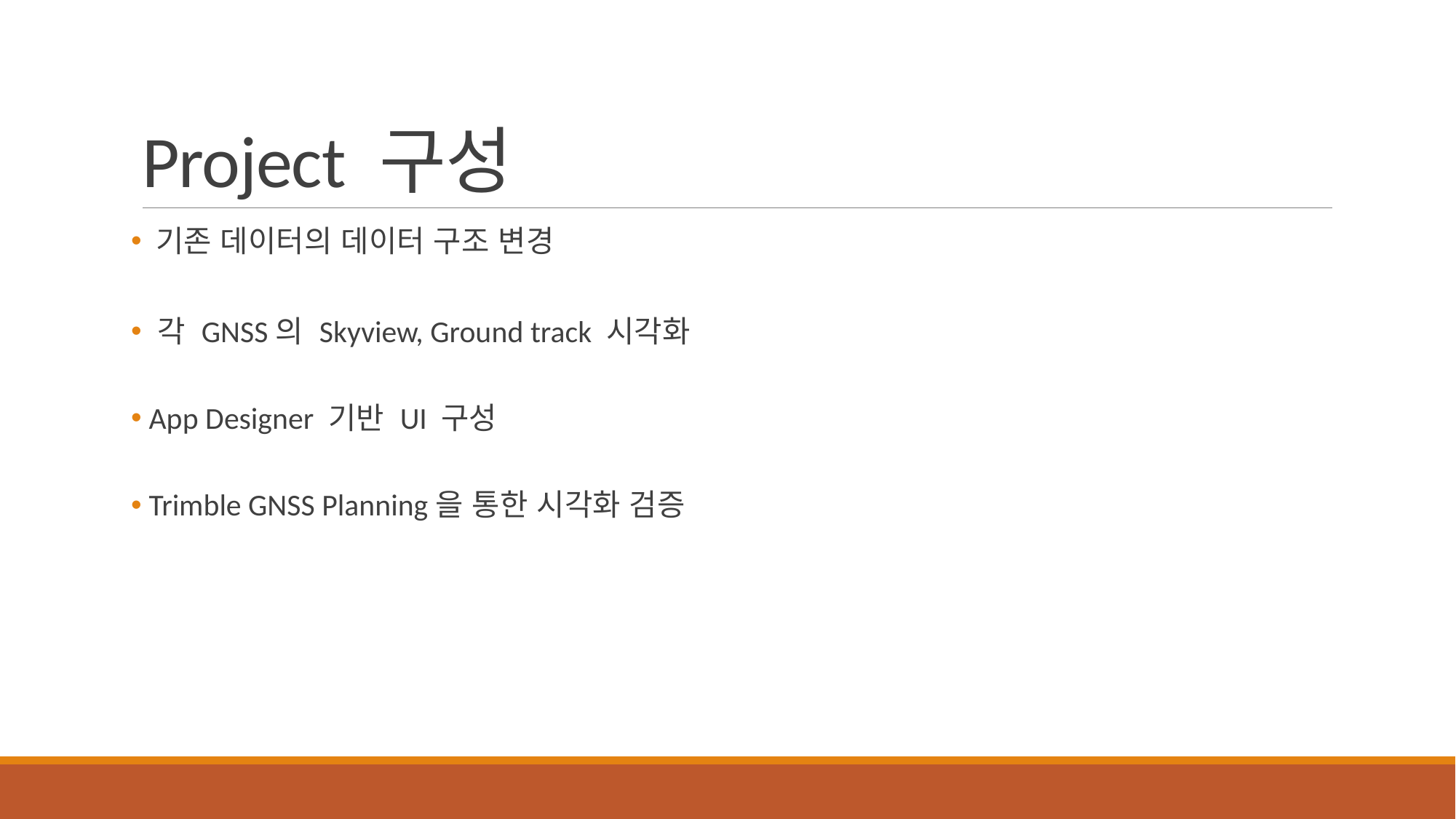

# Project 구성
 기존 데이터의 데이터 구조 변경
 각 GNSS의 Skyview, Ground track 시각화
 App Designer 기반 UI 구성
 Trimble GNSS Planning을 통한 시각화 검증